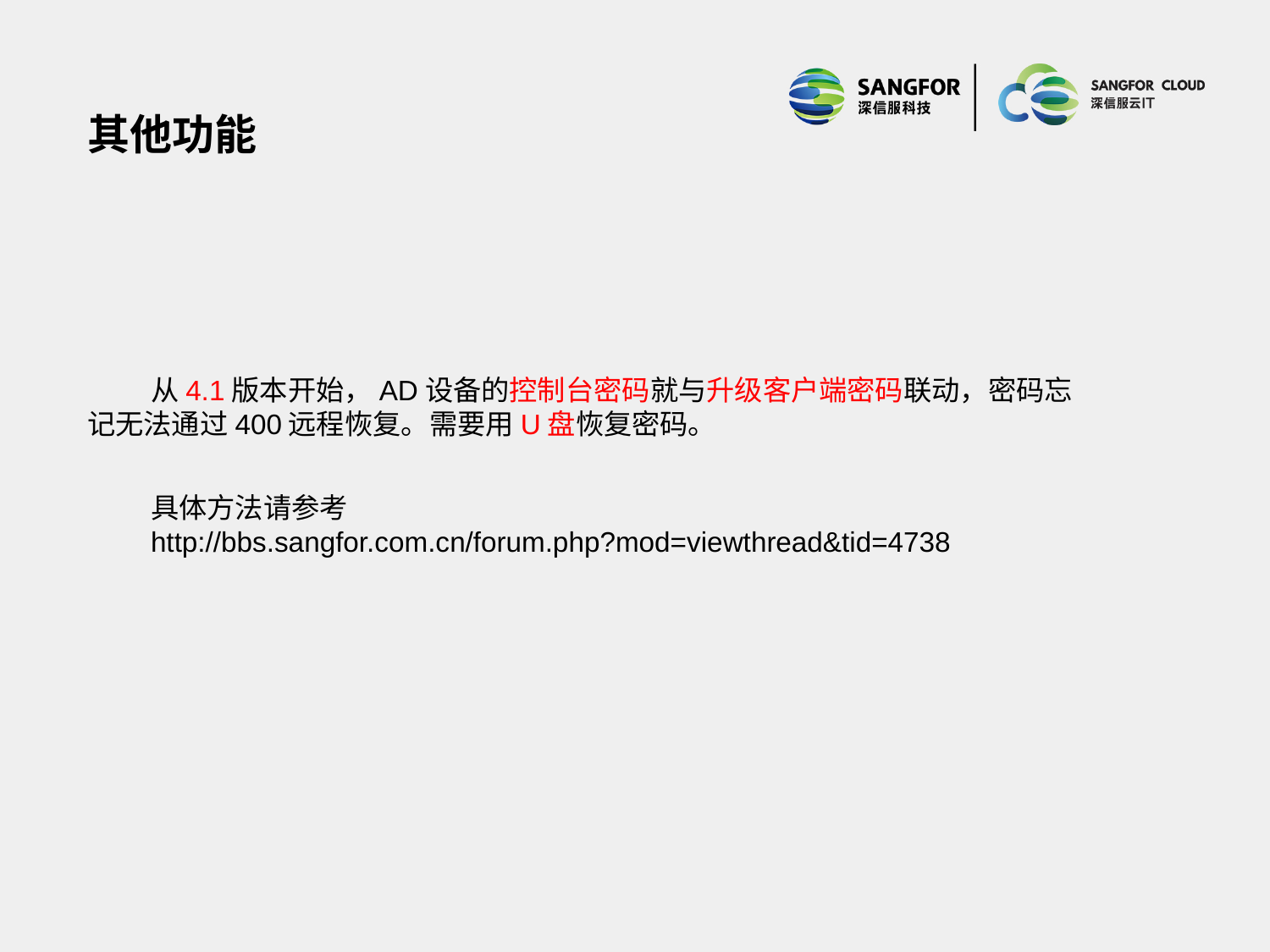

其他功能
从4.1版本开始，AD设备的控制台密码就与升级客户端密码联动，密码忘记无法通过400远程恢复。需要用U盘恢复密码。
具体方法请参考
http://bbs.sangfor.com.cn/forum.php?mod=viewthread&tid=4738